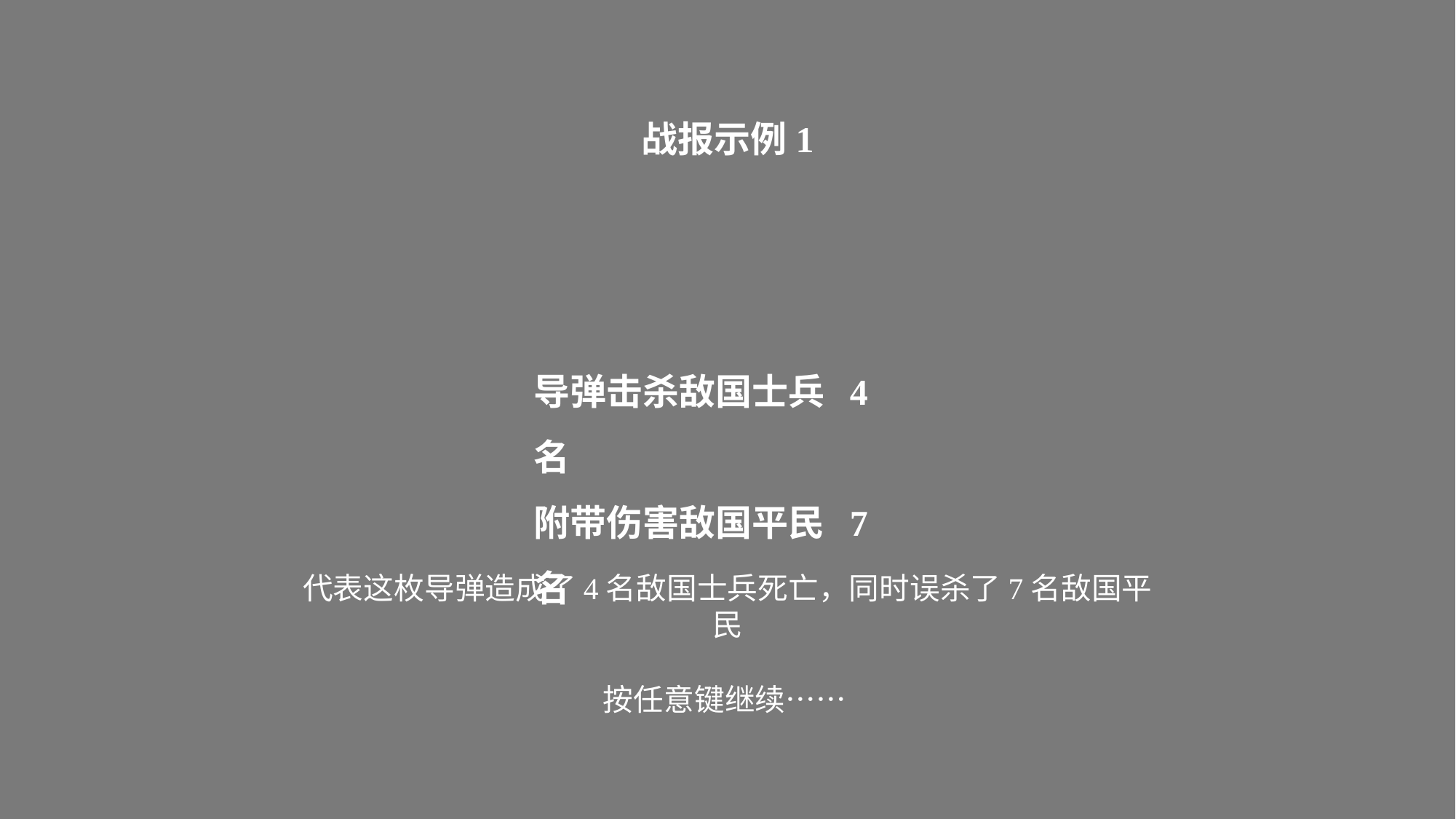

战报示例1
导弹击杀敌国士兵  4  名
附带伤害敌国平民  7  名
代表这枚导弹造成了4名敌国士兵死亡，同时误杀了7名敌国平民
按任意键继续……